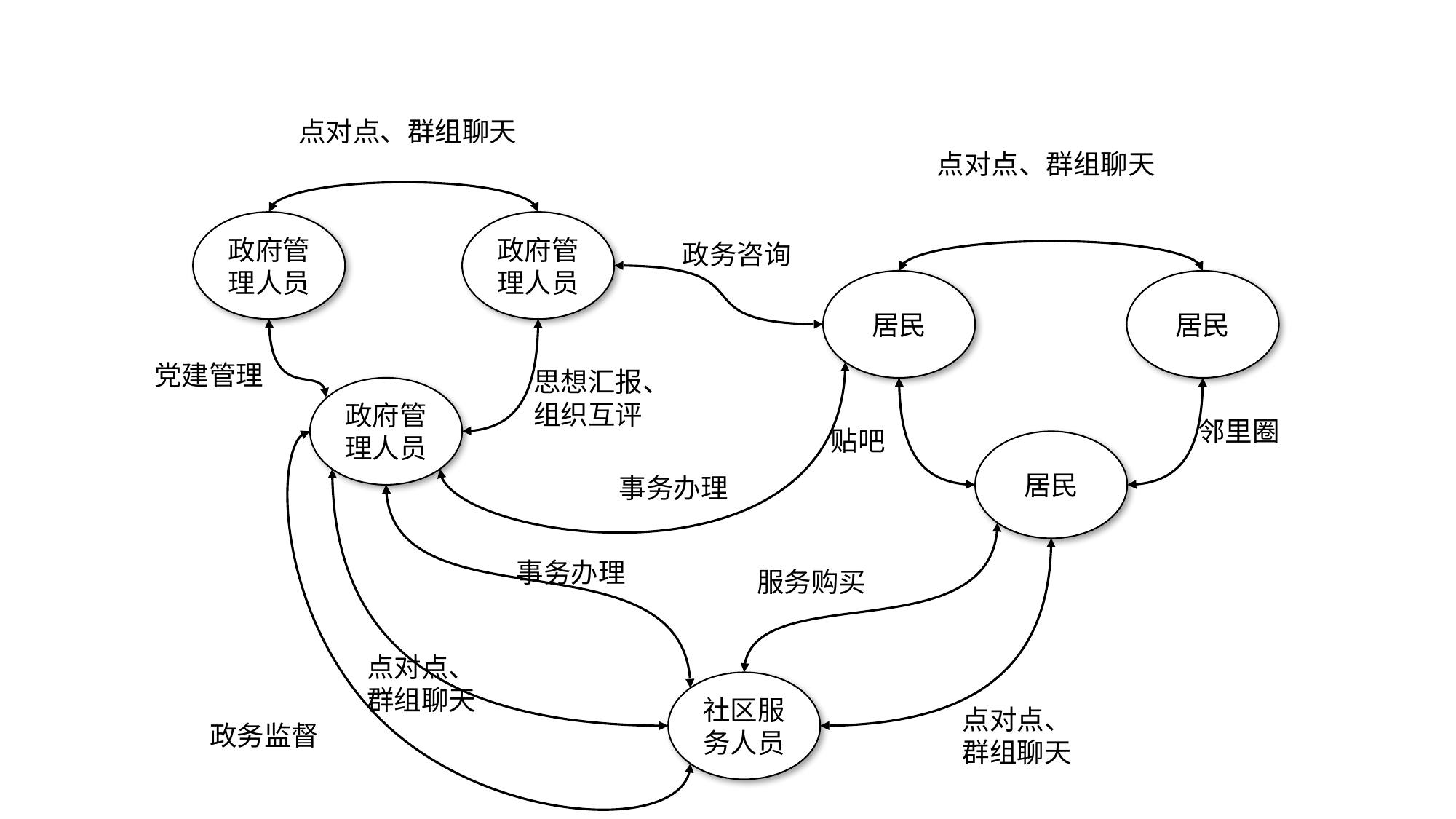

点对点、群组聊天
点对点、群组聊天
政府管理人员
政府管理人员
政务咨询
居民
居民
党建管理
思想汇报、组织互评
政府管理人员
邻里圈
贴吧
居民
事务办理
事务办理
服务购买
点对点、群组聊天
社区服务人员
点对点、群组聊天
政务监督